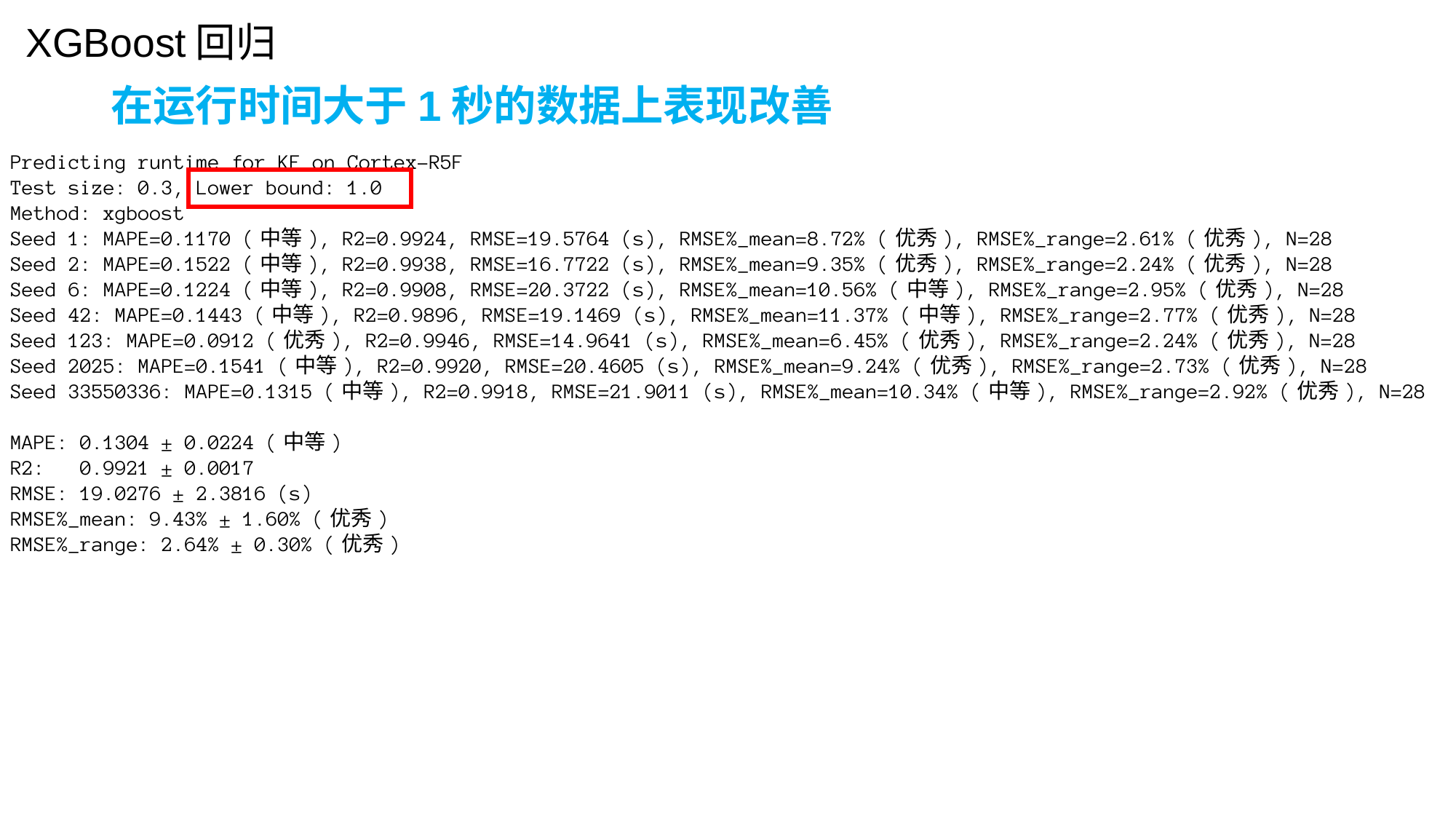

XGBoost回归
# 在运行时间大于1秒的数据上表现改善
Predicting runtime for KF on Cortex-R5F
Test size: 0.3, Lower bound: 1.0
Method: xgboost
Seed 1: MAPE=0.1170 (中等), R2=0.9924, RMSE=19.5764 (s), RMSE%_mean=8.72% (优秀), RMSE%_range=2.61% (优秀), N=28
Seed 2: MAPE=0.1522 (中等), R2=0.9938, RMSE=16.7722 (s), RMSE%_mean=9.35% (优秀), RMSE%_range=2.24% (优秀), N=28
Seed 6: MAPE=0.1224 (中等), R2=0.9908, RMSE=20.3722 (s), RMSE%_mean=10.56% (中等), RMSE%_range=2.95% (优秀), N=28
Seed 42: MAPE=0.1443 (中等), R2=0.9896, RMSE=19.1469 (s), RMSE%_mean=11.37% (中等), RMSE%_range=2.77% (优秀), N=28
Seed 123: MAPE=0.0912 (优秀), R2=0.9946, RMSE=14.9641 (s), RMSE%_mean=6.45% (优秀), RMSE%_range=2.24% (优秀), N=28
Seed 2025: MAPE=0.1541 (中等), R2=0.9920, RMSE=20.4605 (s), RMSE%_mean=9.24% (优秀), RMSE%_range=2.73% (优秀), N=28
Seed 33550336: MAPE=0.1315 (中等), R2=0.9918, RMSE=21.9011 (s), RMSE%_mean=10.34% (中等), RMSE%_range=2.92% (优秀), N=28

MAPE: 0.1304 ± 0.0224 (中等)
R2:   0.9921 ± 0.0017
RMSE: 19.0276 ± 2.3816 (s)
RMSE%_mean: 9.43% ± 1.60% (优秀)
RMSE%_range: 2.64% ± 0.30% (优秀)